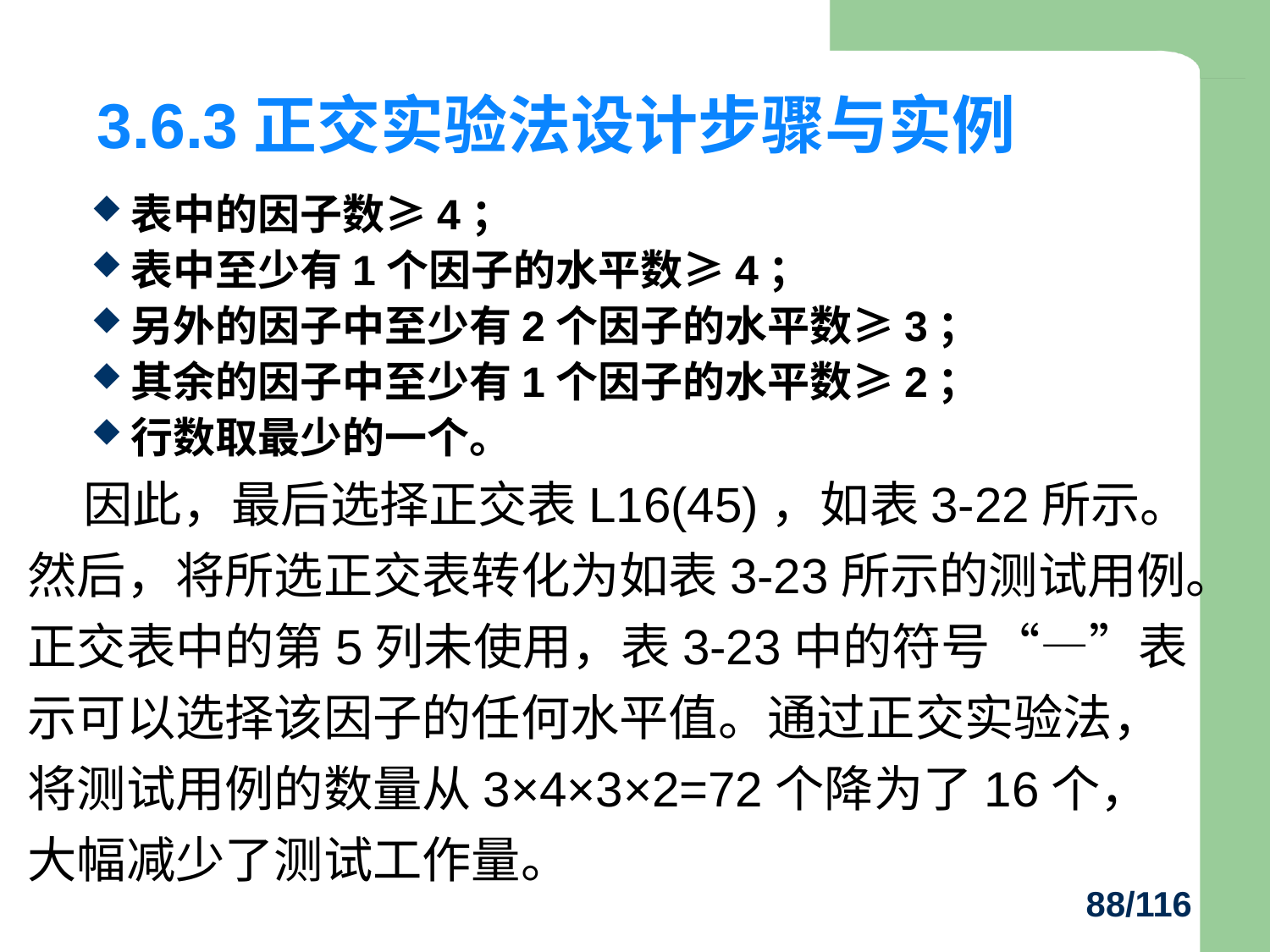

# 3.6.3正交实验法设计步骤与实例
表中的因子数≥4；
表中至少有1个因子的水平数≥4；
另外的因子中至少有2个因子的水平数≥3；
其余的因子中至少有1个因子的水平数≥2；
行数取最少的一个。
    因此，最后选择正交表L16(45)，如表3-22所示。然后，将所选正交表转化为如表3-23所示的测试用例。正交表中的第5列未使用，表3-23中的符号“―”表示可以选择该因子的任何水平值。通过正交实验法，将测试用例的数量从3×4×3×2=72个降为了16个，大幅减少了测试工作量。

88/116